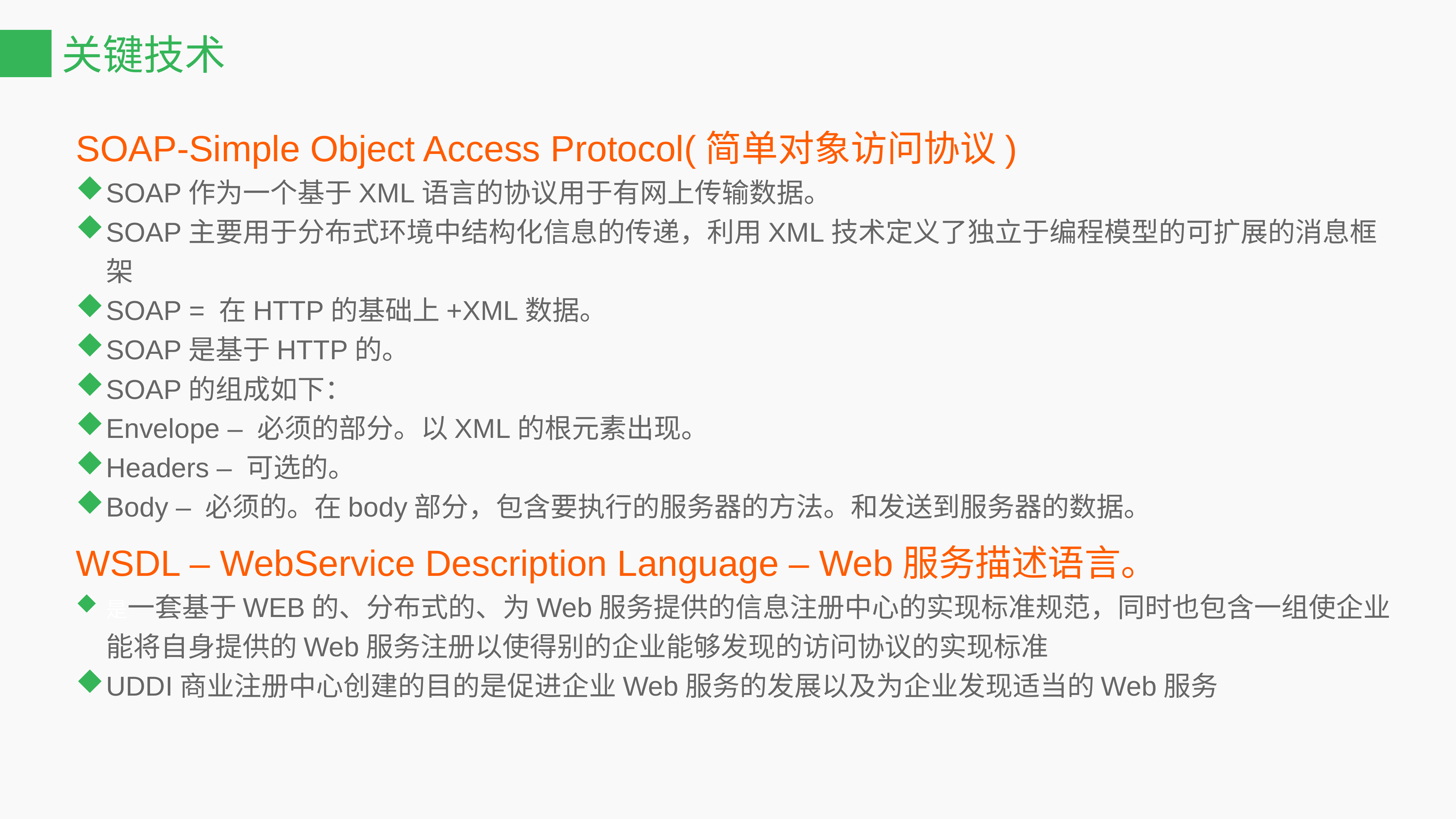

# 关键技术
SOAP-Simple Object Access Protocol(简单对象访问协议)
SOAP作为一个基于XML语言的协议用于有网上传输数据。
SOAP主要用于分布式环境中结构化信息的传递，利用XML技术定义了独立于编程模型的可扩展的消息框架
SOAP = 在HTTP的基础上+XML数据。
SOAP是基于HTTP的。
SOAP的组成如下：
Envelope – 必须的部分。以XML的根元素出现。
Headers – 可选的。
Body – 必须的。在body部分，包含要执行的服务器的方法。和发送到服务器的数据。
WSDL – WebService Description Language – Web服务描述语言。
是一套基于WEB的、分布式的、为Web服务提供的信息注册中心的实现标准规范，同时也包含一组使企业能将自身提供的Web服务注册以使得别的企业能够发现的访问协议的实现标准
UDDI商业注册中心创建的目的是促进企业Web服务的发展以及为企业发现适当的Web服务